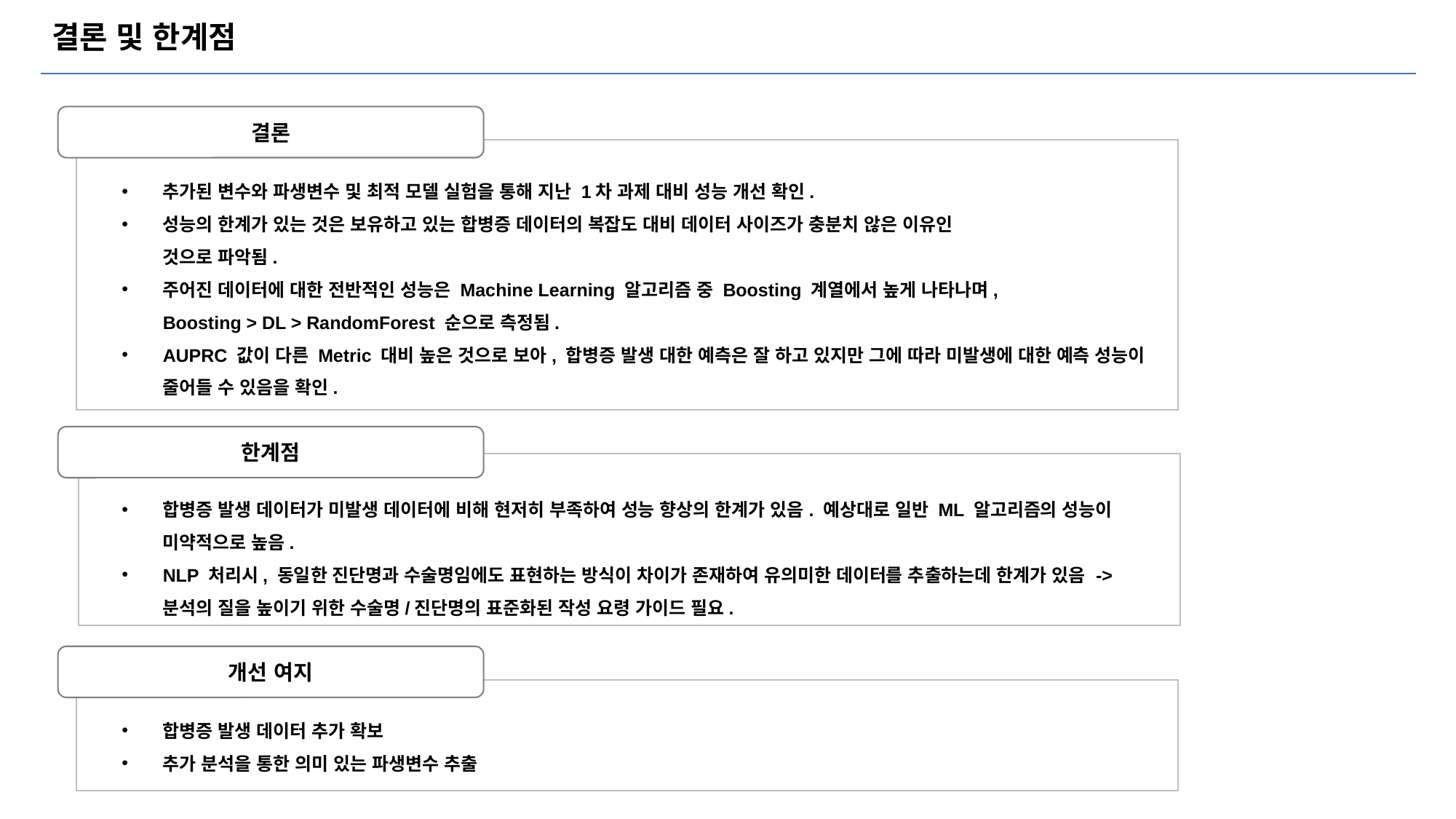

# 결론 및 한계점
결론

추가된 변수와 파생변수 및 최적 모델 실험을 통해 지난 1차 과제 대비 성능 개선 확인.
성능의 한계가 있는 것은 보유하고 있는 합병증 데이터의 복잡도 대비 데이터 사이즈가 충분치 않은 이유인
것으로 파악됨.
주어진 데이터에 대한 전반적인 성능은 Machine Learning 알고리즘 중 Boosting 계열에서 높게 나타나며,
Boosting > DL > RandomForest 순으로 측정됨.
AUPRC 값이 다른 Metric 대비 높은 것으로 보아, 합병증 발생 대한 예측은 잘 하고 있지만 그에 따라 미발생에 대한 예측 성능이 줄어들 수 있음을 확인.
한계점

합병증 발생 데이터가 미발생 데이터에 비해 현저히 부족하여 성능 향상의 한계가 있음. 예상대로 일반 ML 알고리즘의 성능이 미약적으로 높음.
NLP 처리시, 동일한 진단명과 수술명임에도 표현하는 방식이 차이가 존재하여 유의미한 데이터를 추출하는데 한계가 있음 -> 분석의 질을 높이기 위한 수술명/진단명의 표준화된 작성 요령 가이드 필요.
개선 여지

합병증 발생 데이터 추가 확보
추가 분석을 통한 의미 있는 파생변수 추출